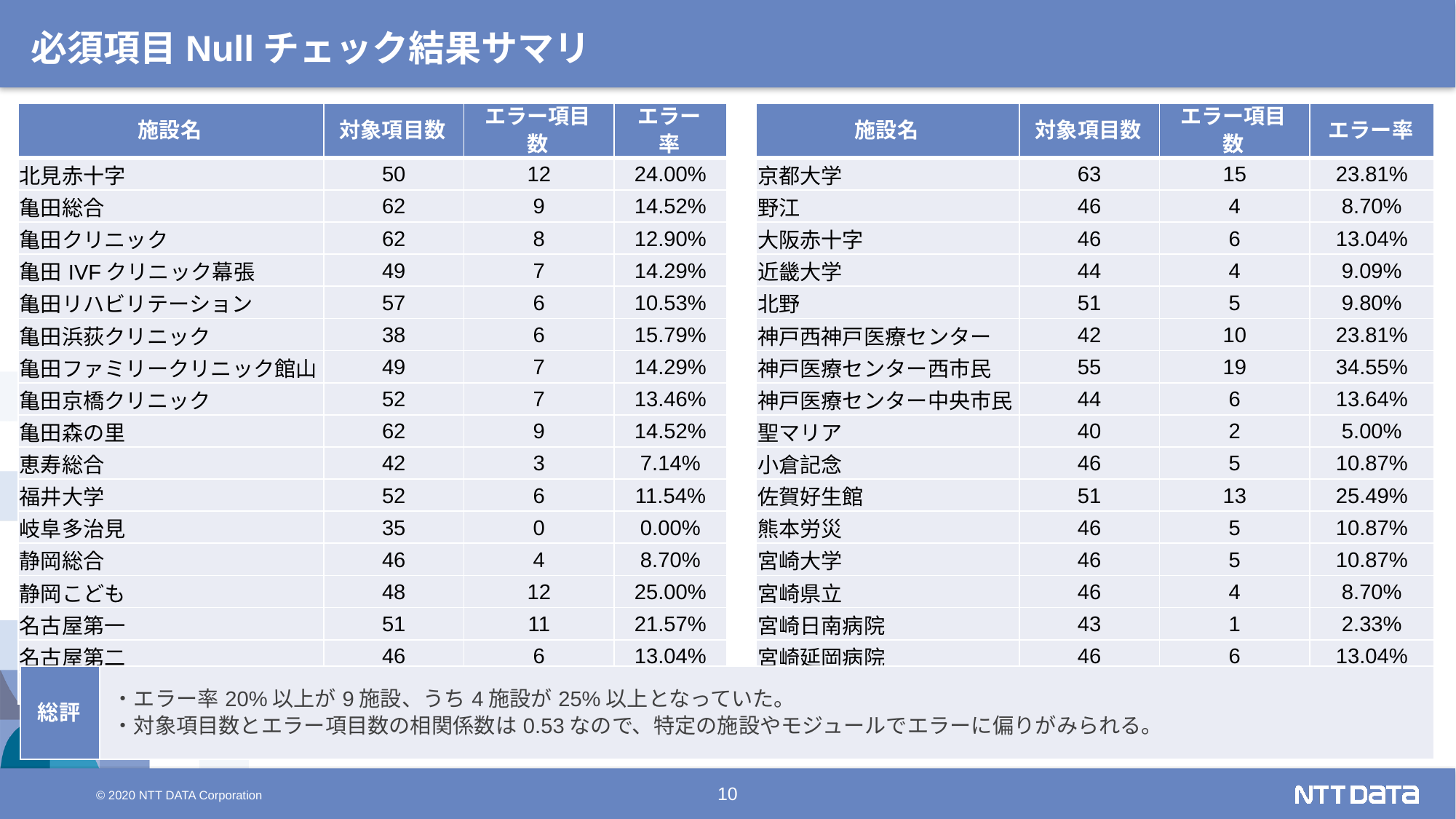

# 必須項目Nullチェック結果サマリ
| 施設名 | 対象項目数 | エラー項目数 | エラー率 |
| --- | --- | --- | --- |
| 京都大学 | 63 | 15 | 23.81% |
| 野江 | 46 | 4 | 8.70% |
| 大阪赤十字 | 46 | 6 | 13.04% |
| 近畿大学 | 44 | 4 | 9.09% |
| 北野 | 51 | 5 | 9.80% |
| 神戸西神戸医療センター | 42 | 10 | 23.81% |
| 神戸医療センター西市民 | 55 | 19 | 34.55% |
| 神戸医療センター中央市民 | 44 | 6 | 13.64% |
| 聖マリア | 40 | 2 | 5.00% |
| 小倉記念 | 46 | 5 | 10.87% |
| 佐賀好生館 | 51 | 13 | 25.49% |
| 熊本労災 | 46 | 5 | 10.87% |
| 宮崎大学 | 46 | 5 | 10.87% |
| 宮崎県立 | 46 | 4 | 8.70% |
| 宮崎日南病院 | 43 | 1 | 2.33% |
| 宮崎延岡病院 | 46 | 6 | 13.04% |
| 宮崎市郡医師会 | 52 | 24 | 46.15% |
| 施設名 | 対象項目数 | エラー項目数 | エラー率 |
| --- | --- | --- | --- |
| 北見赤十字 | 50 | 12 | 24.00% |
| 亀田総合 | 62 | 9 | 14.52% |
| 亀田クリニック | 62 | 8 | 12.90% |
| 亀田IVFクリニック幕張 | 49 | 7 | 14.29% |
| 亀田リハビリテーション | 57 | 6 | 10.53% |
| 亀田浜荻クリニック | 38 | 6 | 15.79% |
| 亀田ファミリークリニック館山 | 49 | 7 | 14.29% |
| 亀田京橋クリニック | 52 | 7 | 13.46% |
| 亀田森の里 | 62 | 9 | 14.52% |
| 恵寿総合 | 42 | 3 | 7.14% |
| 福井大学 | 52 | 6 | 11.54% |
| 岐阜多治見 | 35 | 0 | 0.00% |
| 静岡総合 | 46 | 4 | 8.70% |
| 静岡こども | 48 | 12 | 25.00% |
| 名古屋第一 | 51 | 11 | 21.57% |
| 名古屋第二 | 46 | 6 | 13.04% |
| 長浜赤十字 | 51 | 12 | 23.53% |
| 総評 | ・エラー率20%以上が9施設、うち4施設が25%以上となっていた。 ・対象項目数とエラー項目数の相関係数は0.53なので、特定の施設やモジュールでエラーに偏りがみられる。 |
| --- | --- |